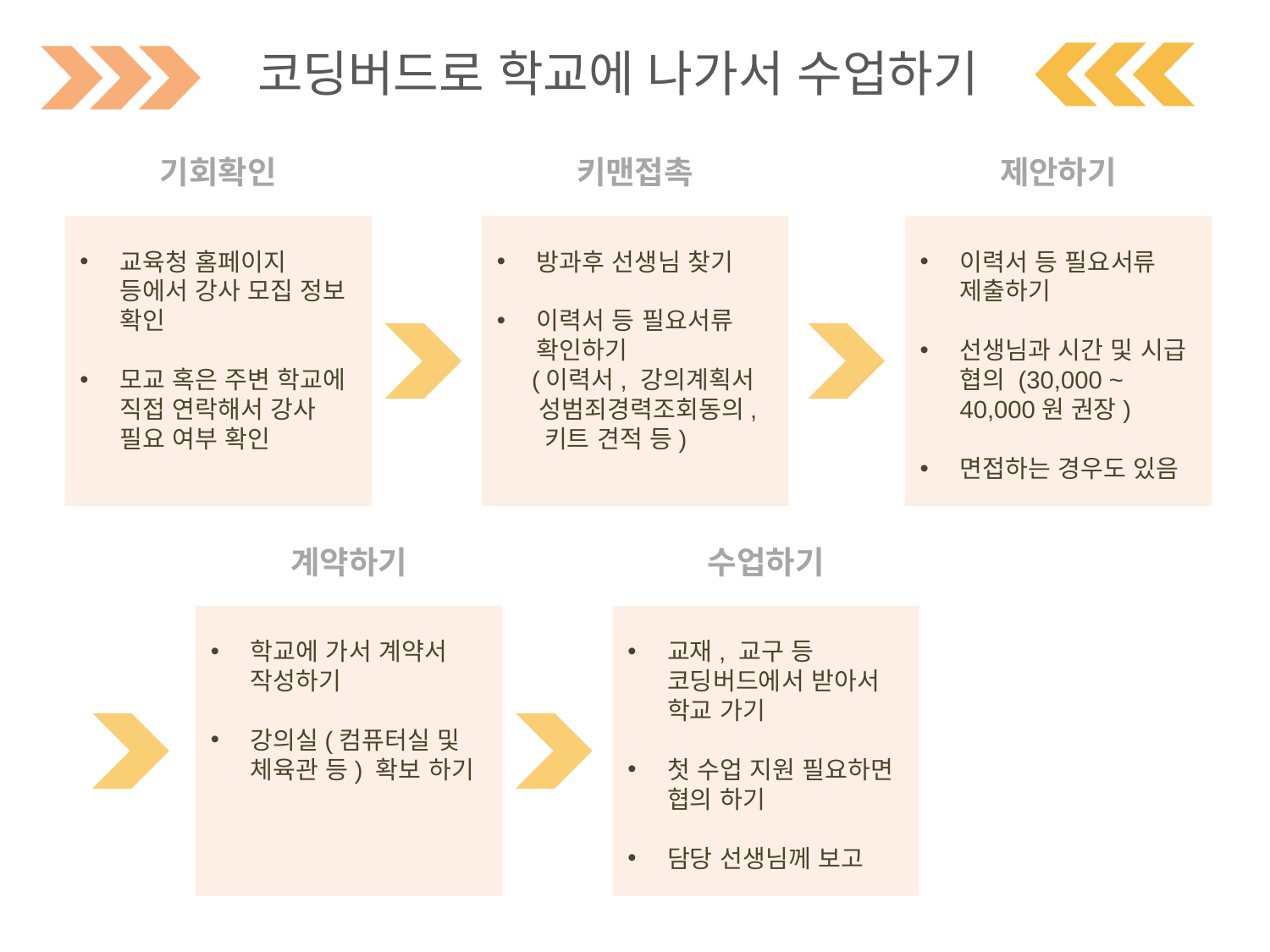

업무 분장
코딩버드로 학교에 나가서 수업하기

기회확인
키맨접촉
제안하기
교육청 홈페이지 등에서 강사 모집 정보 확인

모교 혹은 주변 학교에 직접 연락해서 강사 필요 여부 확인
방과후 선생님 찾기

이력서 등 필요서류 확인하기
     (이력서, 강의계획서
      성범죄경력조회동의,
      키트 견적 등)
이력서 등 필요서류 제출하기

선생님과 시간 및 시급 협의 (30,000 ~ 40,000원 권장)

면접하는 경우도 있음

계약하기
수업하기
학교에 가서 계약서 작성하기

강의실(컴퓨터실 및 체육관 등) 확보 하기
교재, 교구 등 코딩버드에서 받아서 학교 가기

첫 수업 지원 필요하면 협의 하기

담당 선생님께 보고